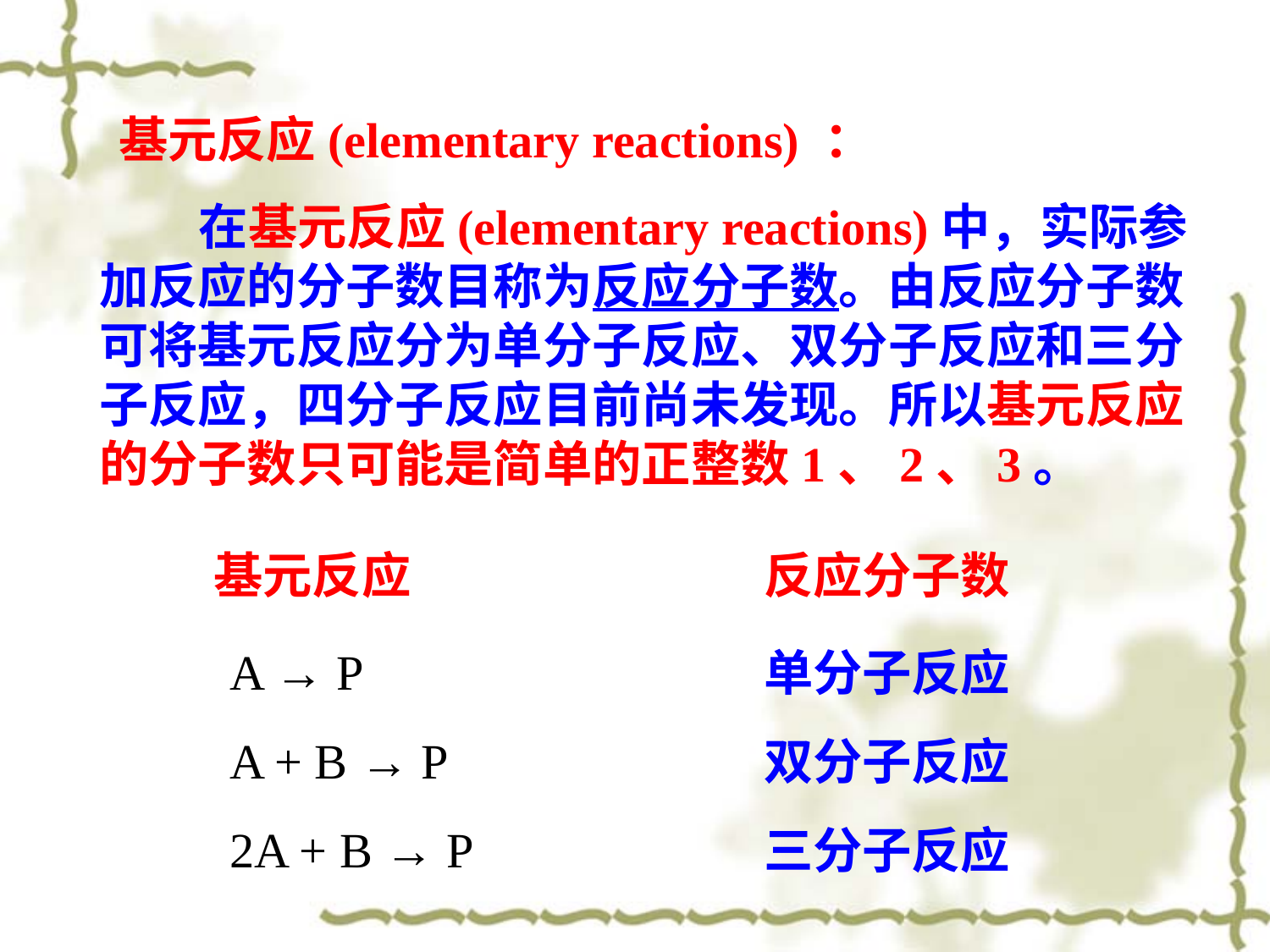

基元反应(elementary reactions) ：
        在基元反应(elementary reactions)中，实际参加反应的分子数目称为反应分子数。由反应分子数可将基元反应分为单分子反应、双分子反应和三分子反应，四分子反应目前尚未发现。所以基元反应的分子数只可能是简单的正整数1、2、3。
基元反应
反应分子数
A → P
A + B → P
2A + B → P
单分子反应
双分子反应
三分子反应